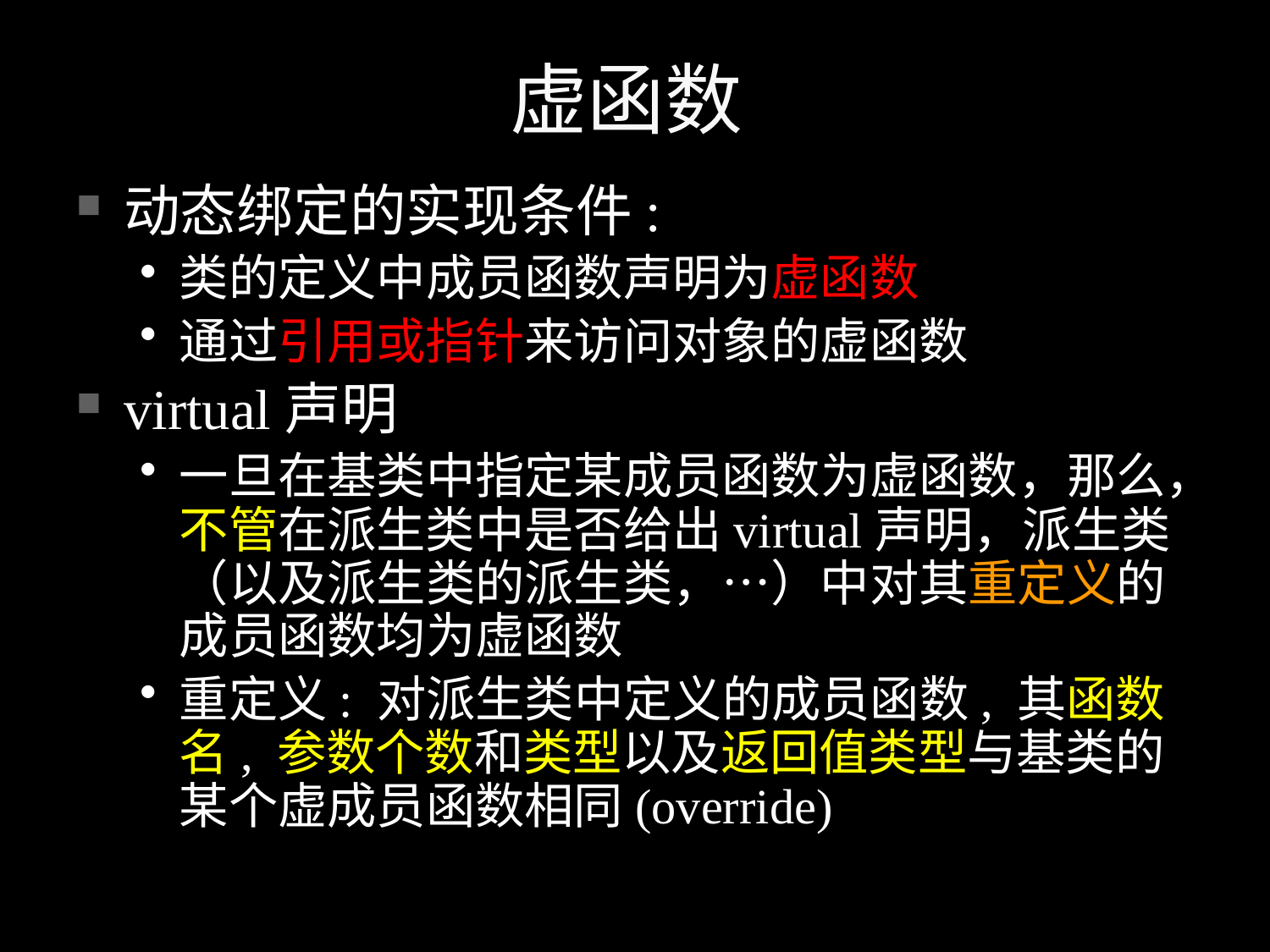

# 虚函数
动态绑定的实现条件:
类的定义中成员函数声明为虚函数
通过引用或指针来访问对象的虚函数
virtual声明
一旦在基类中指定某成员函数为虚函数，那么，不管在派生类中是否给出virtual声明，派生类（以及派生类的派生类，…）中对其重定义的成员函数均为虚函数
重定义: 对派生类中定义的成员函数, 其函数名, 参数个数和类型以及返回值类型与基类的某个虚成员函数相同(override)